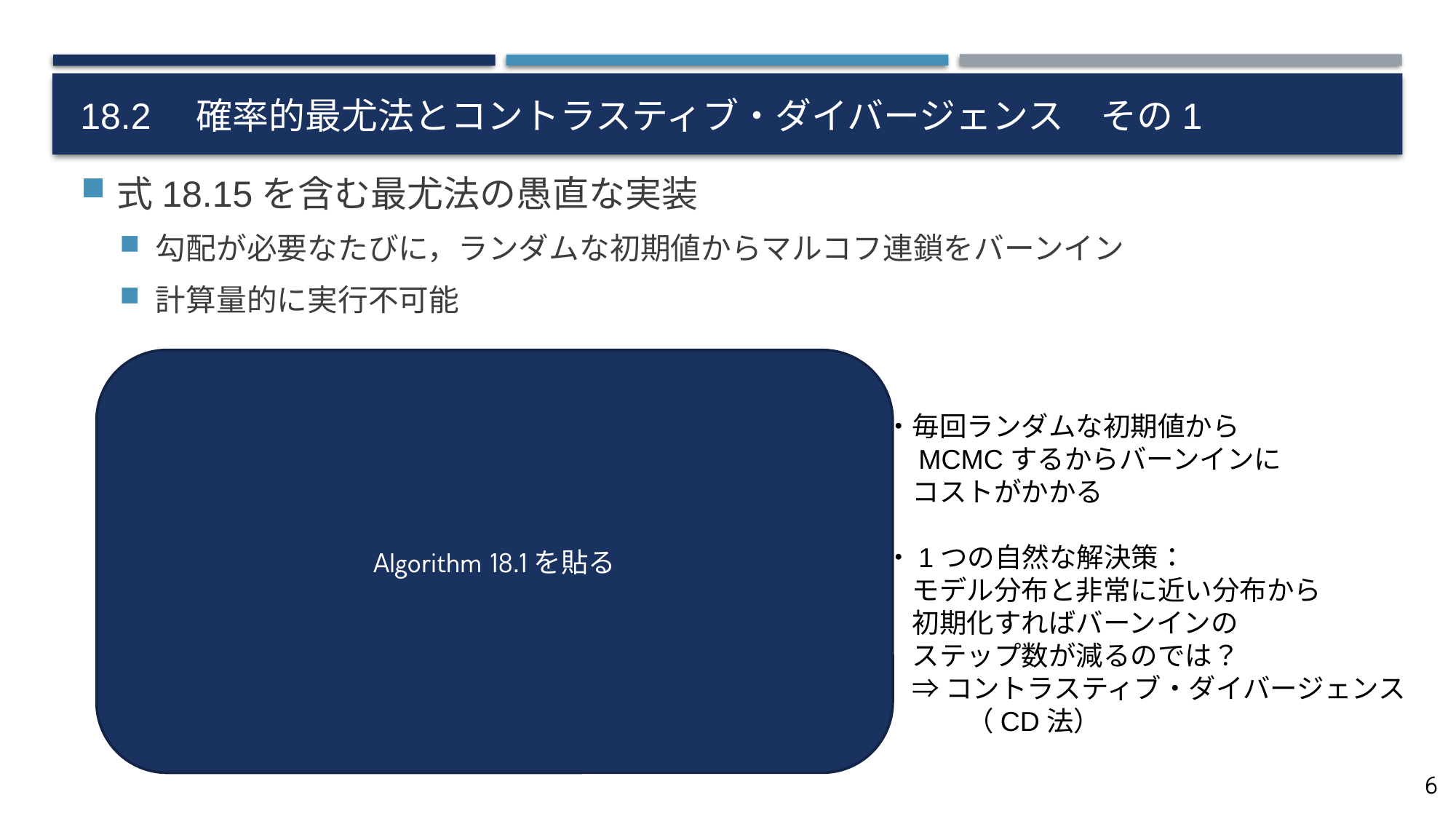

# 18.2　確率的最尤法とコントラスティブ・ダイバージェンス　その1
式18.15を含む最尤法の愚直な実装
勾配が必要なたびに，ランダムな初期値からマルコフ連鎖をバーンイン
計算量的に実行不可能
Algorithm 18.1を貼る
・毎回ランダムな初期値から
　MCMCするからバーンインに
　コストがかかる

・1つの自然な解決策：
　モデル分布と非常に近い分布から
　初期化すればバーンインの
　ステップ数が減るのでは？
　⇒ コントラスティブ・ダイバージェンス
　　　（CD法）
6